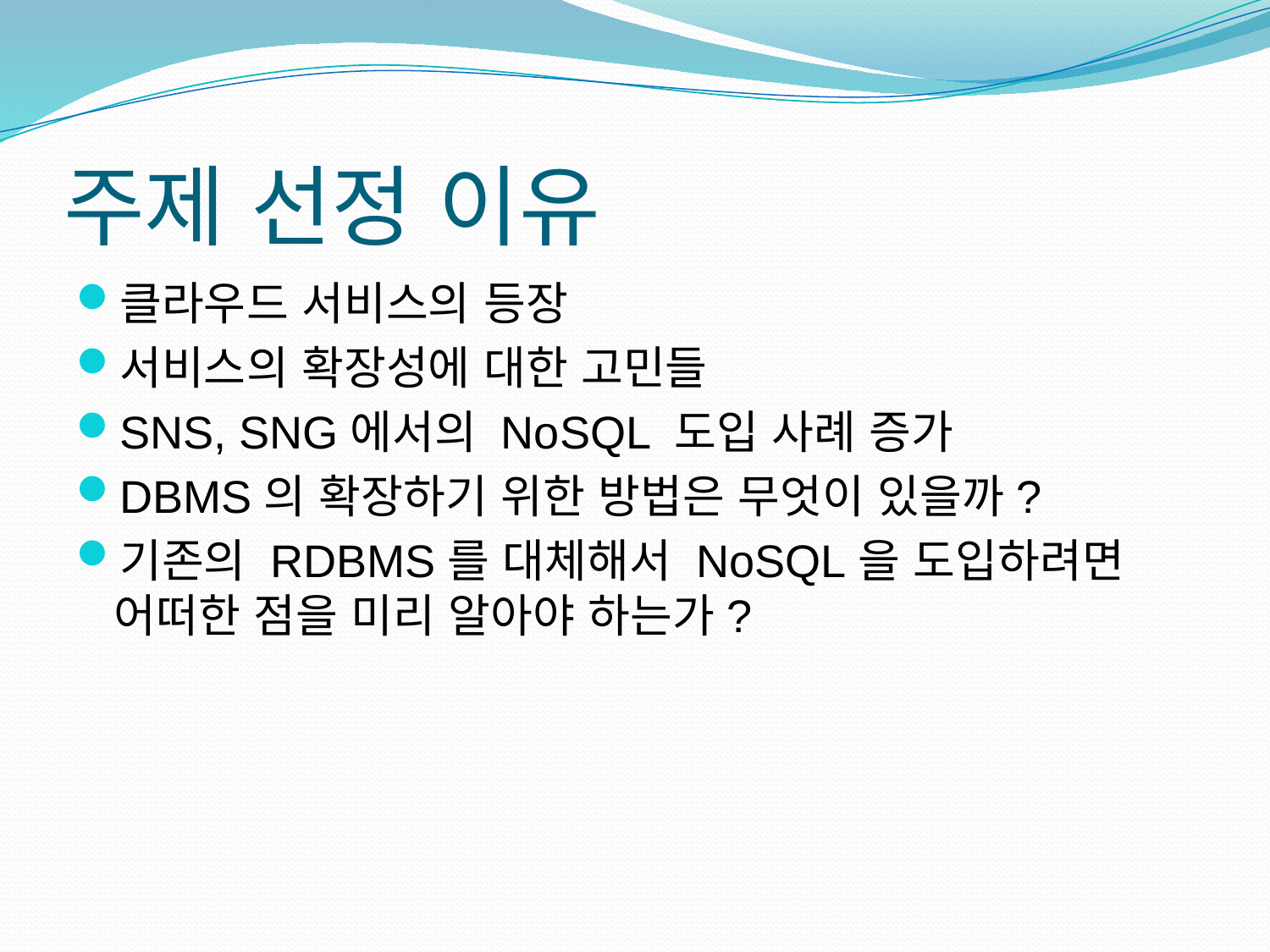

# 주제 선정 이유
클라우드 서비스의 등장
서비스의 확장성에 대한 고민들
SNS, SNG에서의 NoSQL 도입 사례 증가
DBMS의 확장하기 위한 방법은 무엇이 있을까?
기존의 RDBMS를 대체해서 NoSQL을 도입하려면 어떠한 점을 미리 알아야 하는가?